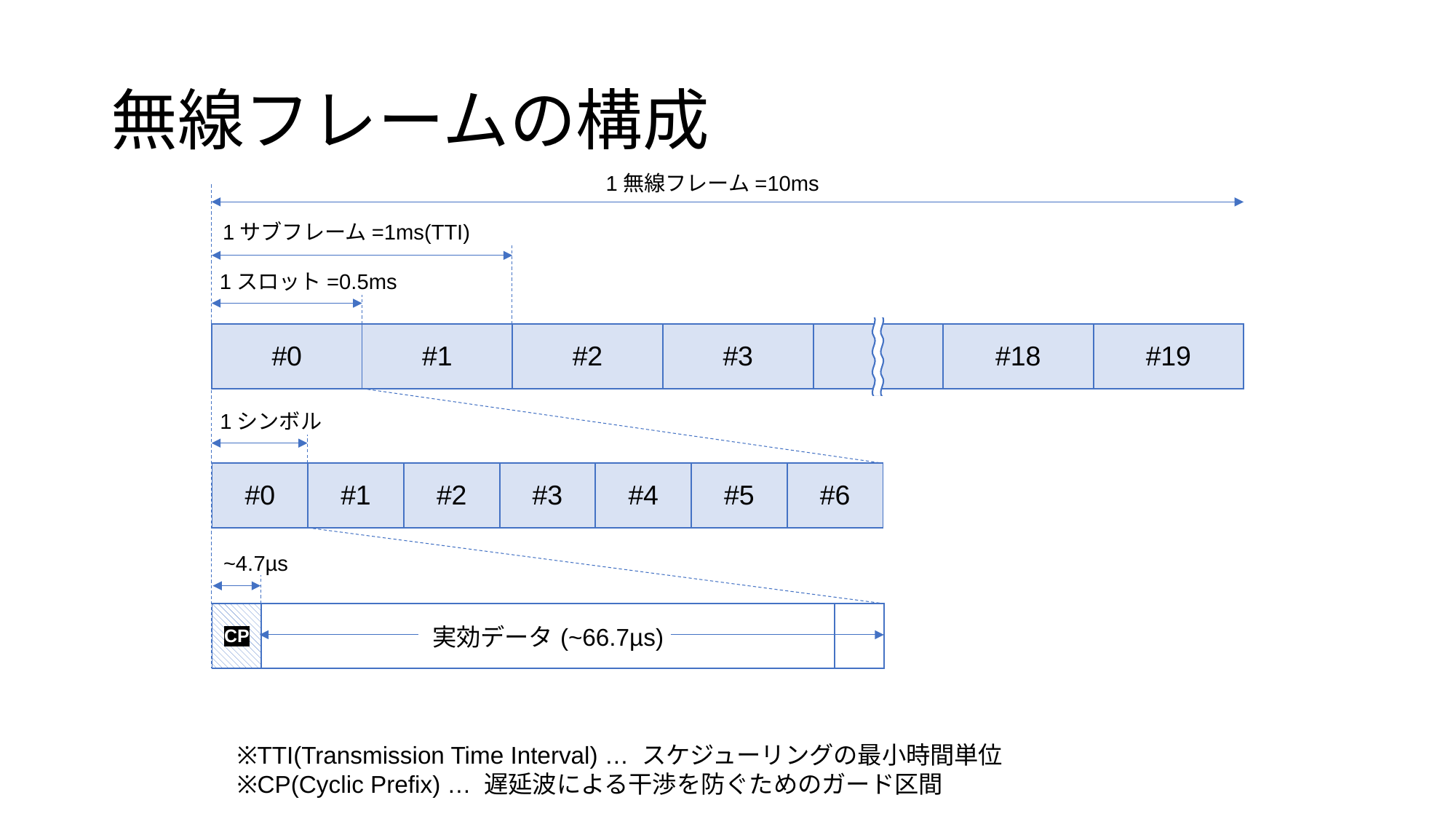

# 無線フレームの構成
1無線フレーム=10ms
1サブフレーム=1ms(TTI)
1スロット=0.5ms

| #0 | #1 | #2 | #3 |  | #18 | #19 |
| --- | --- | --- | --- | --- | --- | --- |
1シンボル
| #0 | #1 | #2 | #3 | #4 | #5 | #6 |
| --- | --- | --- | --- | --- | --- | --- |
~4.7µs
| CP | 実効データ(~66.7µs) |  |
| --- | --- | --- |
※TTI(Transmission Time Interval) … スケジューリングの最小時間単位
※CP(Cyclic Prefix) … 遅延波による干渉を防ぐためのガード区間